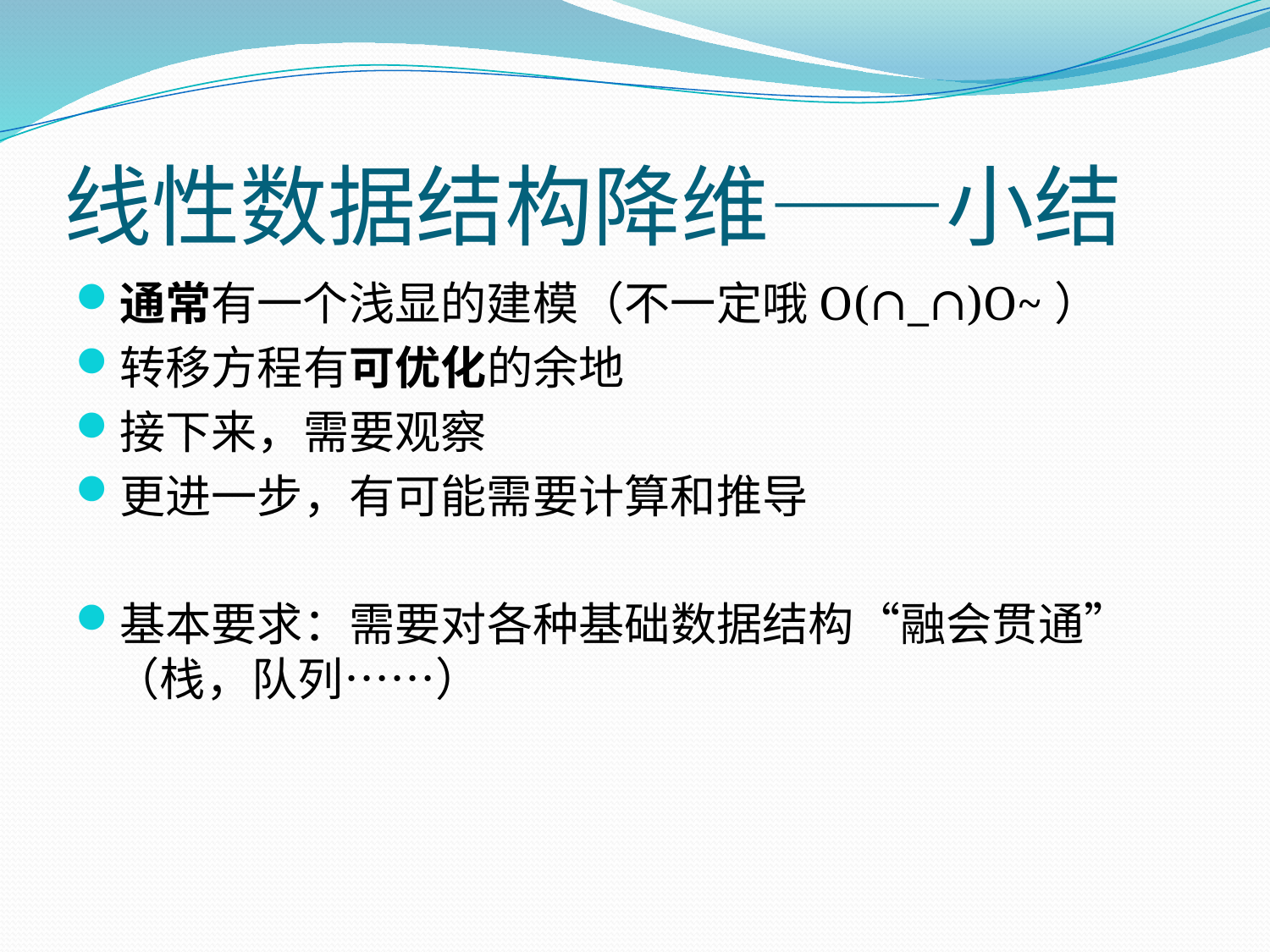

# 线性数据结构降维——小结
通常有一个浅显的建模（不一定哦O(∩_∩)O~）
转移方程有可优化的余地
接下来，需要观察
更进一步，有可能需要计算和推导

基本要求：需要对各种基础数据结构“融会贯通”（栈，队列……）